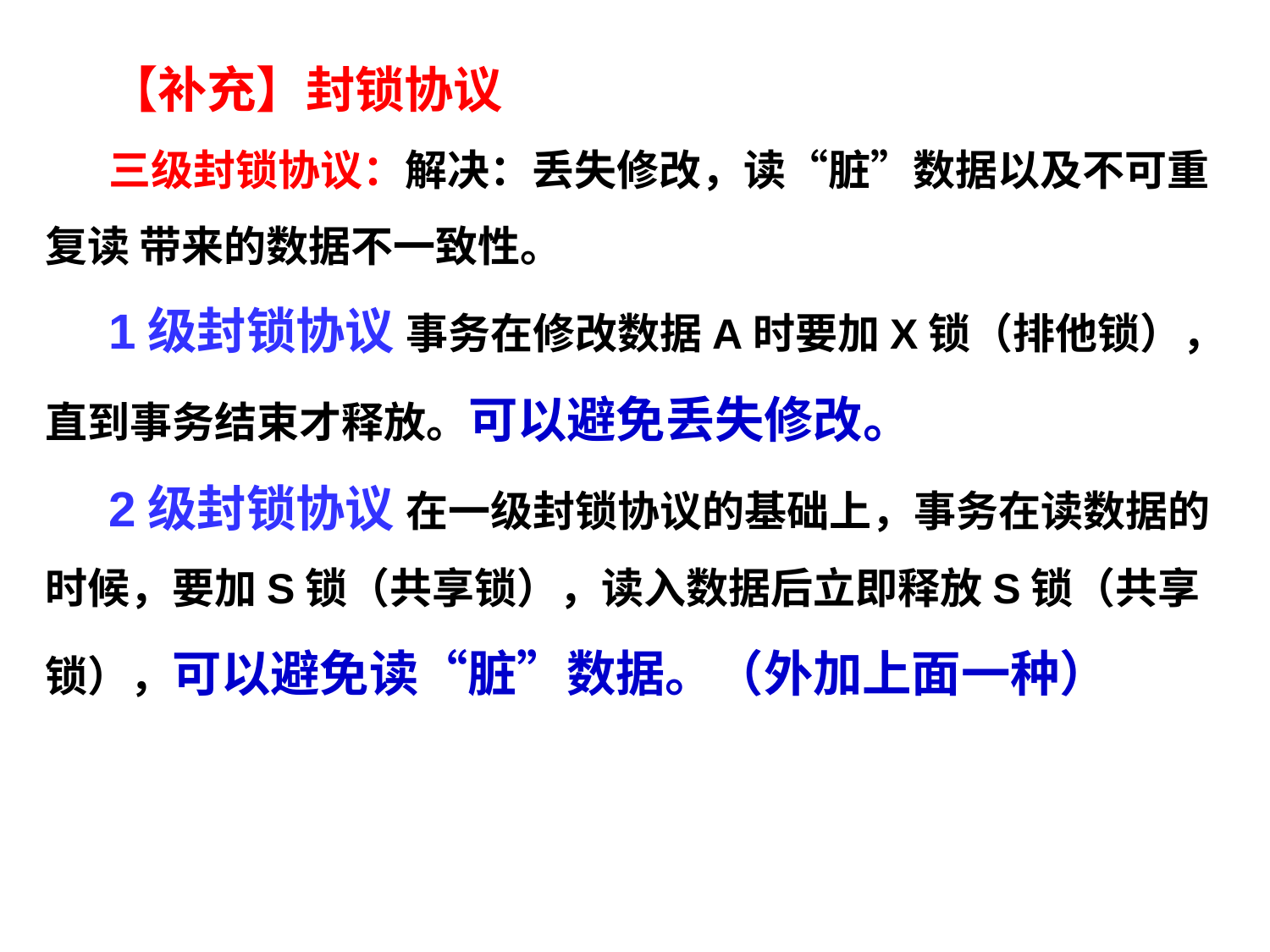

【补充】封锁协议
三级封锁协议：解决：丢失修改，读“脏”数据以及不可重复读 带来的数据不一致性。
1级封锁协议 事务在修改数据A时要加X锁（排他锁），直到事务结束才释放。可以避免丢失修改。
2级封锁协议 在一级封锁协议的基础上，事务在读数据的时候，要加S锁（共享锁），读入数据后立即释放S锁（共享锁），可以避免读“脏”数据。（外加上面一种）